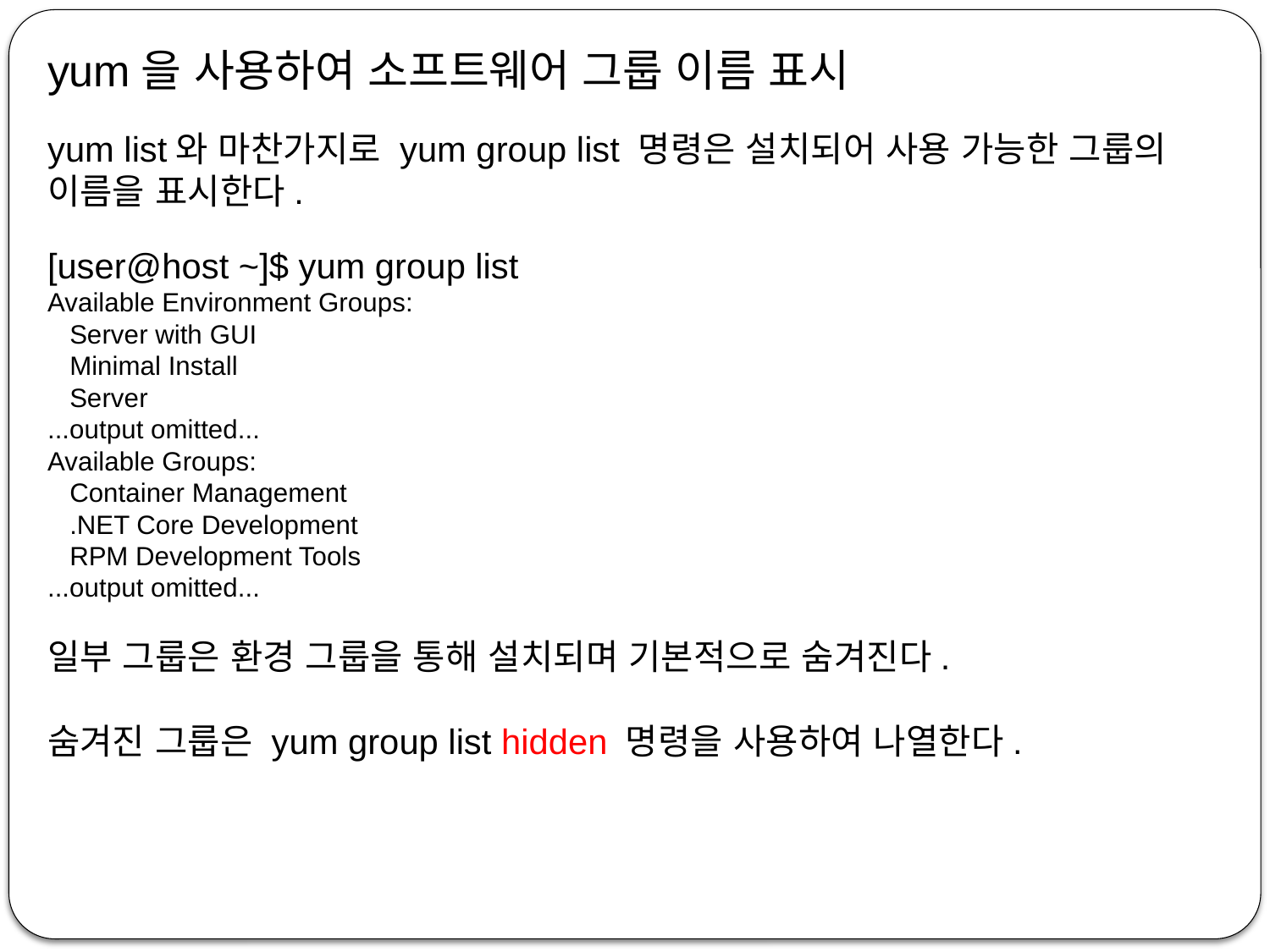

yum을 사용하여 소프트웨어 그룹 이름 표시

yum list와 마찬가지로 yum group list 명령은 설치되어 사용 가능한 그룹의 이름을 표시한다.

[user@host ~]$ yum group list
Available Environment Groups:
   Server with GUI
   Minimal Install
   Server
...output omitted...
Available Groups:
   Container Management
   .NET Core Development
   RPM Development Tools
...output omitted...

일부 그룹은 환경 그룹을 통해 설치되며 기본적으로 숨겨진다.

숨겨진 그룹은 yum group list hidden 명령을 사용하여 나열한다.